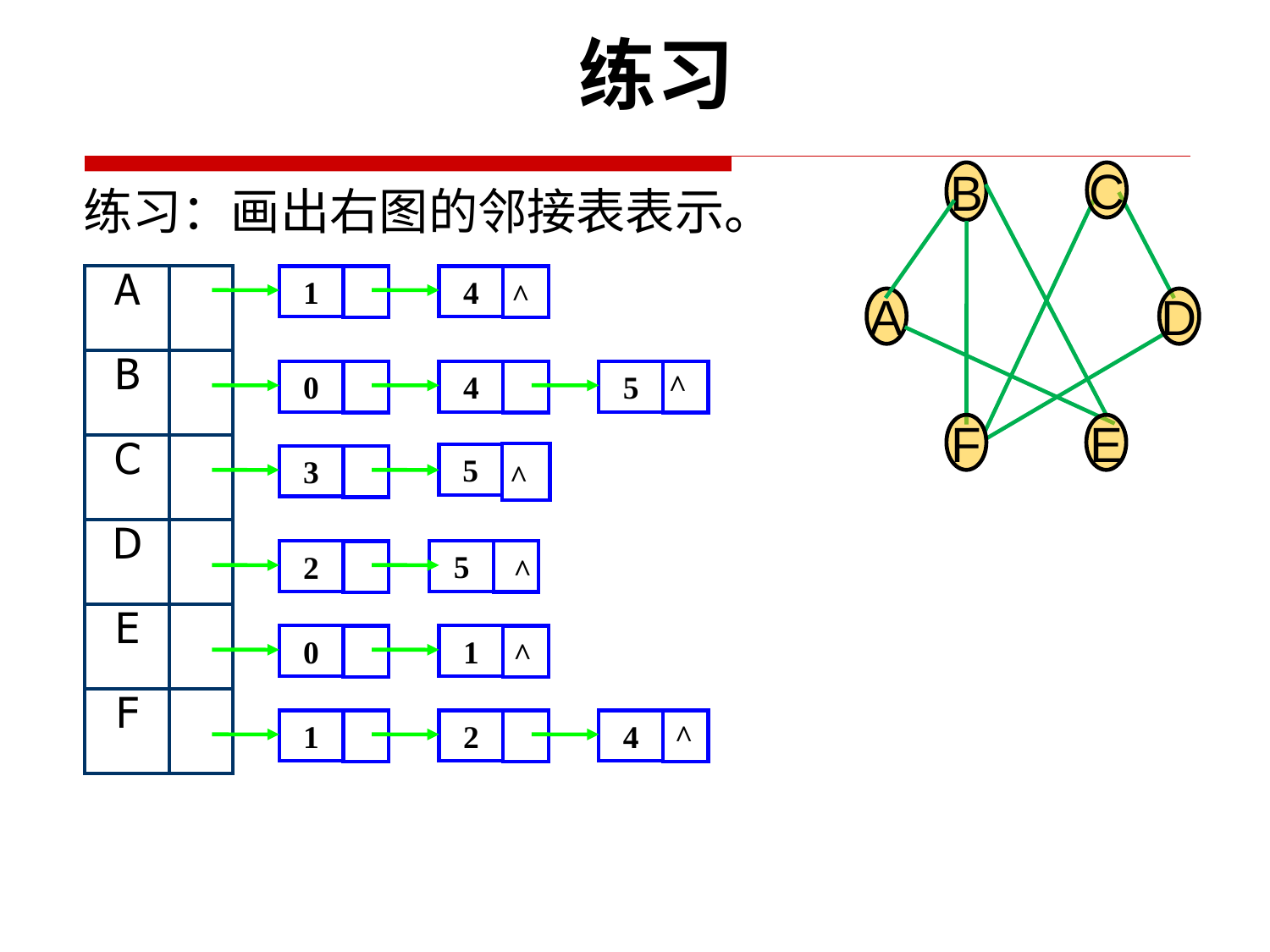

练习
练习：画出右图的邻接表表示。
B
C

A
D

F
E
| A |  |
| --- | --- |
| B |  |
| C |  |
| D |  |
| E |  |
| F |  |
1

4

^

^
0

4

5

5
3

^

5

2

^

0

1

^

^
1

2

4